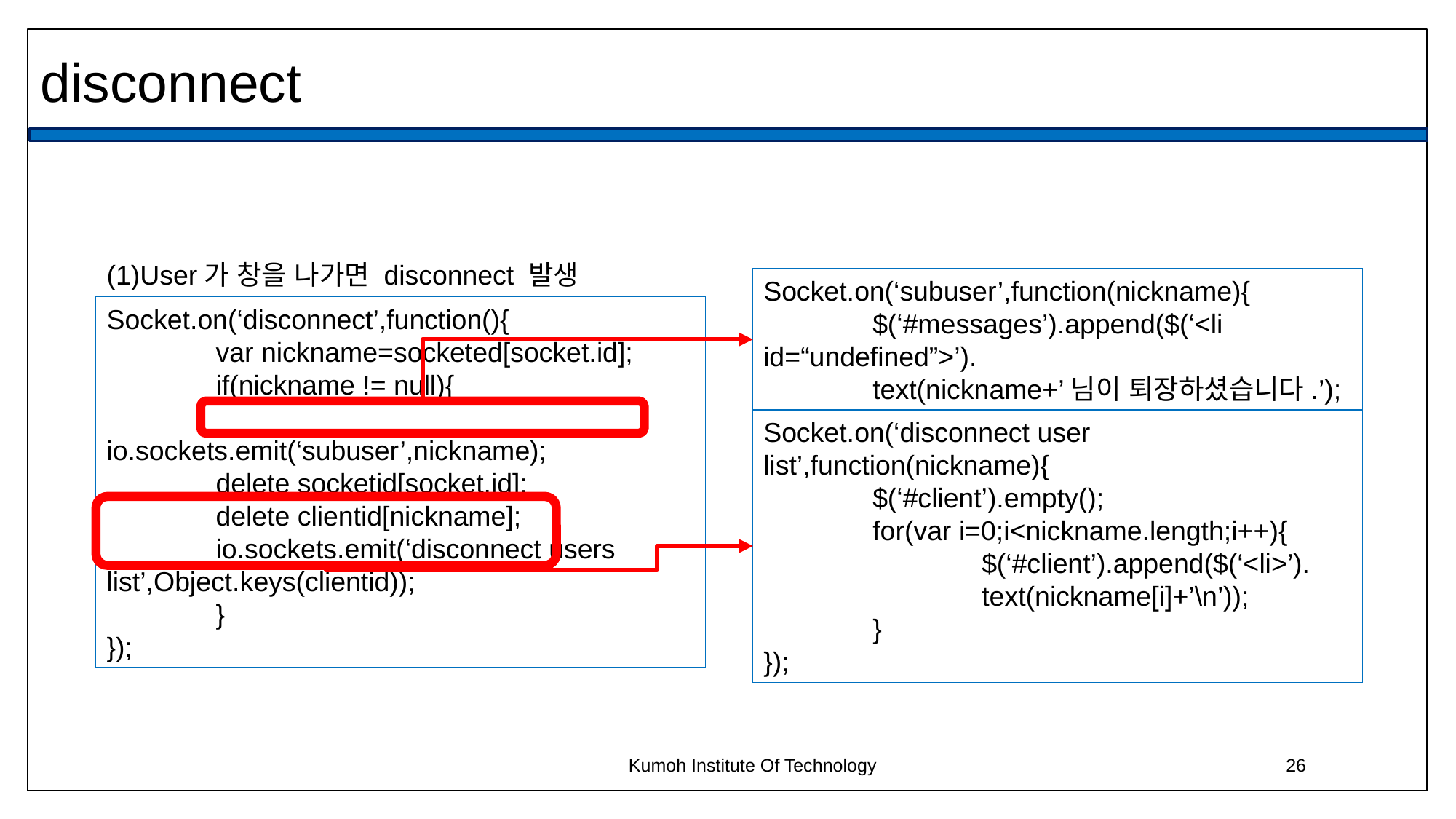

disconnect

(1)User가 창을 나가면 disconnect 발생
Socket.on(‘subuser’,function(nickname){
	$(‘#messages’).append($(‘<li id=“undefined”>’).
	text(nickname+’님이 퇴장하셨습니다.’);
Socket.on(‘disconnect’,function(){
	var nickname=socketed[socket.id];
	if(nickname != null){
		io.sockets.emit(‘subuser’,nickname);
	delete socketid[socket.id];
	delete clientid[nickname];
	io.sockets.emit(‘disconnect users list’,Object.keys(clientid));
	}
});

Socket.on(‘disconnect user list’,function(nickname){
	$(‘#client’).empty();
	for(var i=0;i<nickname.length;i++){
		$(‘#client’).append($(‘<li>’).
		text(nickname[i]+’\n’));
	}
});

Kumoh Institute Of Technology
26